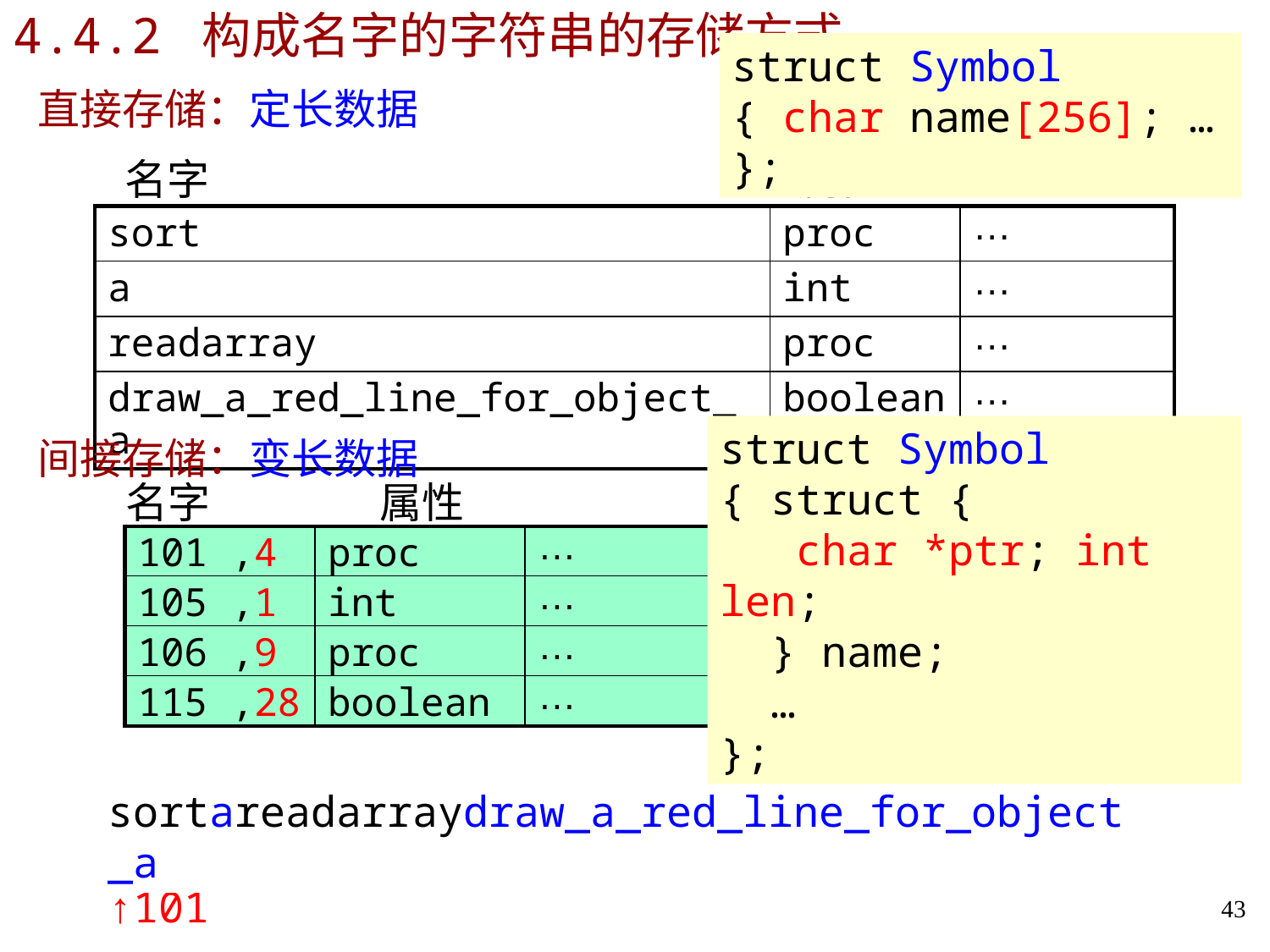

# 4.4.2 构成名字的字符串的存储方式
struct Symbol
{ char name[256]; … };
直接存储：定长数据
名字     				    属性
| sort | proc | … |
| --- | --- | --- |
| a | int | … |
| readarray | proc | … |
| draw\_a\_red\_line\_for\_object\_a | boolean | … |
struct Symbol
{ char * name; … };
struct Symbol
{ struct {
   char *ptr; int len;
  } name;
  …
};
间接存储：变长数据
名字		属性
| 101 | proc | … |
| --- | --- | --- |
| 106 | int | … |
| 108 | proc | … |
| 118 | boolean | … |
| 101 ,4 | proc | … |
| --- | --- | --- |
| 105 ,1 | int | … |
| 106 ,9 | proc | … |
| 115 ,28 | boolean | … |
 sort#a#readarray#draw_a_red_line_for_object_a#
↑101
 sortareadarraydraw_a_red_line_for_object_a
43